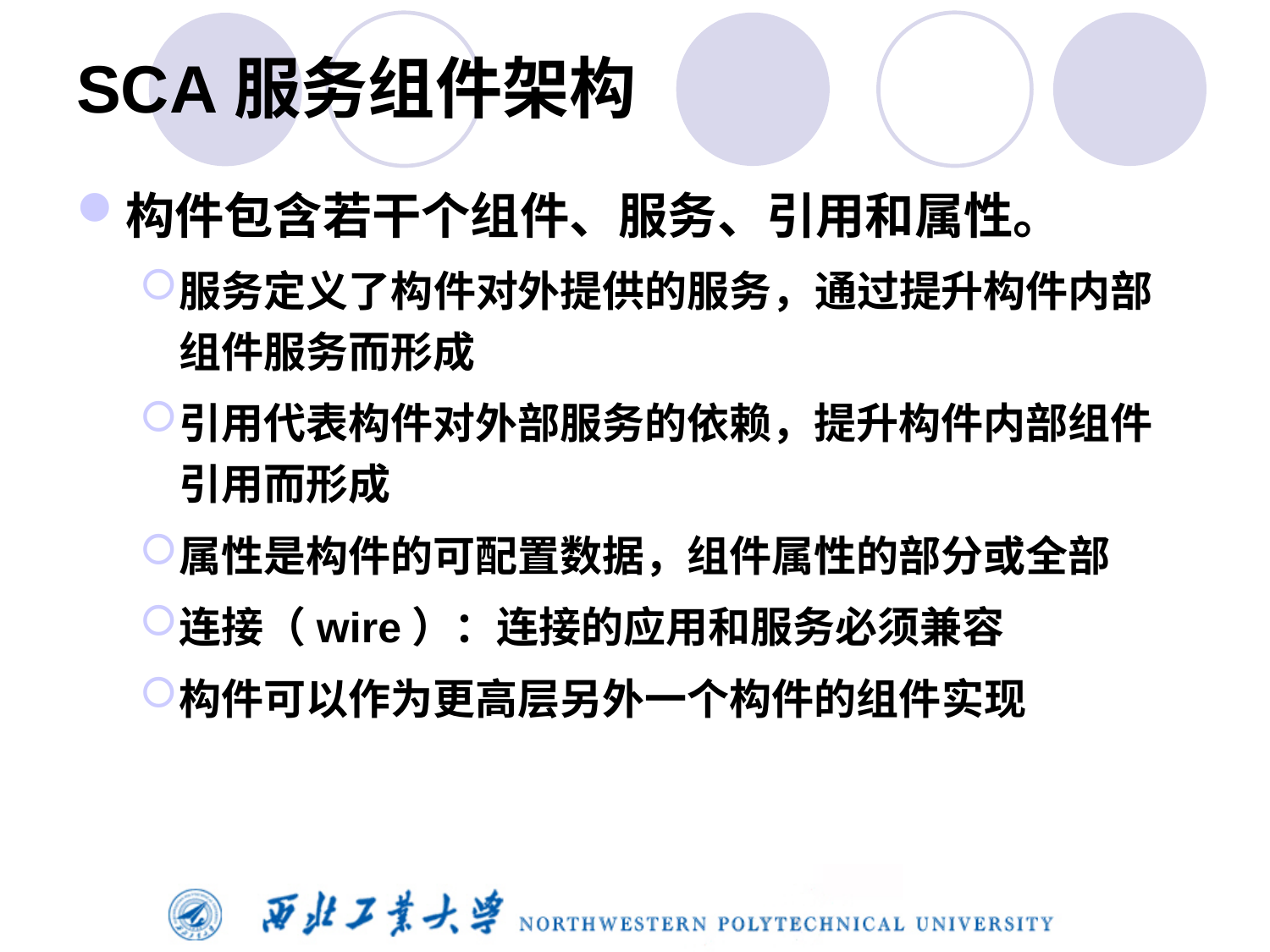

# SCA服务组件架构
构件包含若干个组件、服务、引用和属性。
服务定义了构件对外提供的服务，通过提升构件内部组件服务而形成
引用代表构件对外部服务的依赖，提升构件内部组件引用而形成
属性是构件的可配置数据，组件属性的部分或全部
连接（wire）：连接的应用和服务必须兼容
构件可以作为更高层另外一个构件的组件实现